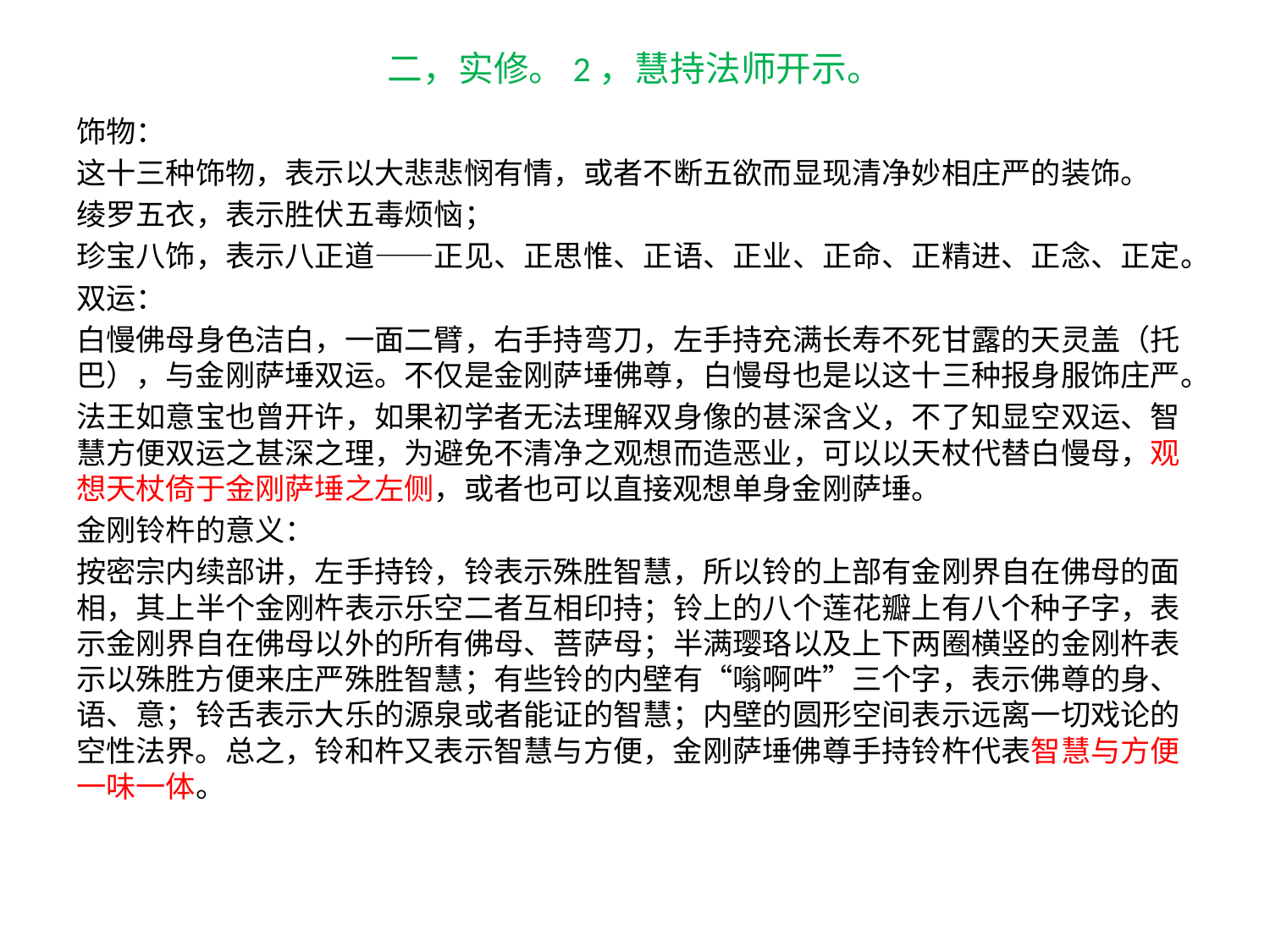

# 二，实修。2，慧持法师开示。
饰物：
这十三种饰物，表示以大悲悲悯有情，或者不断五欲而显现清净妙相庄严的装饰。
绫罗五衣，表示胜伏五毒烦恼；
珍宝八饰，表示八正道——正见、正思惟、正语、正业、正命、正精进、正念、正定。
双运：
白慢佛母身色洁白，一面二臂，右手持弯刀，左手持充满长寿不死甘露的天灵盖（托巴），与金刚萨埵双运。不仅是金刚萨埵佛尊，白慢母也是以这十三种报身服饰庄严。
法王如意宝也曾开许，如果初学者无法理解双身像的甚深含义，不了知显空双运、智慧方便双运之甚深之理，为避免不清净之观想而造恶业，可以以天杖代替白慢母，观想天杖倚于金刚萨埵之左侧，或者也可以直接观想单身金刚萨埵。
金刚铃杵的意义：
按密宗内续部讲，左手持铃，铃表示殊胜智慧，所以铃的上部有金刚界自在佛母的面相，其上半个金刚杵表示乐空二者互相印持；铃上的八个莲花瓣上有八个种子字，表示金刚界自在佛母以外的所有佛母、菩萨母；半满璎珞以及上下两圈横竖的金刚杵表示以殊胜方便来庄严殊胜智慧；有些铃的内壁有“嗡啊吽”三个字，表示佛尊的身、语、意；铃舌表示大乐的源泉或者能证的智慧；内壁的圆形空间表示远离一切戏论的空性法界。总之，铃和杵又表示智慧与方便，金刚萨埵佛尊手持铃杵代表智慧与方便一味一体。